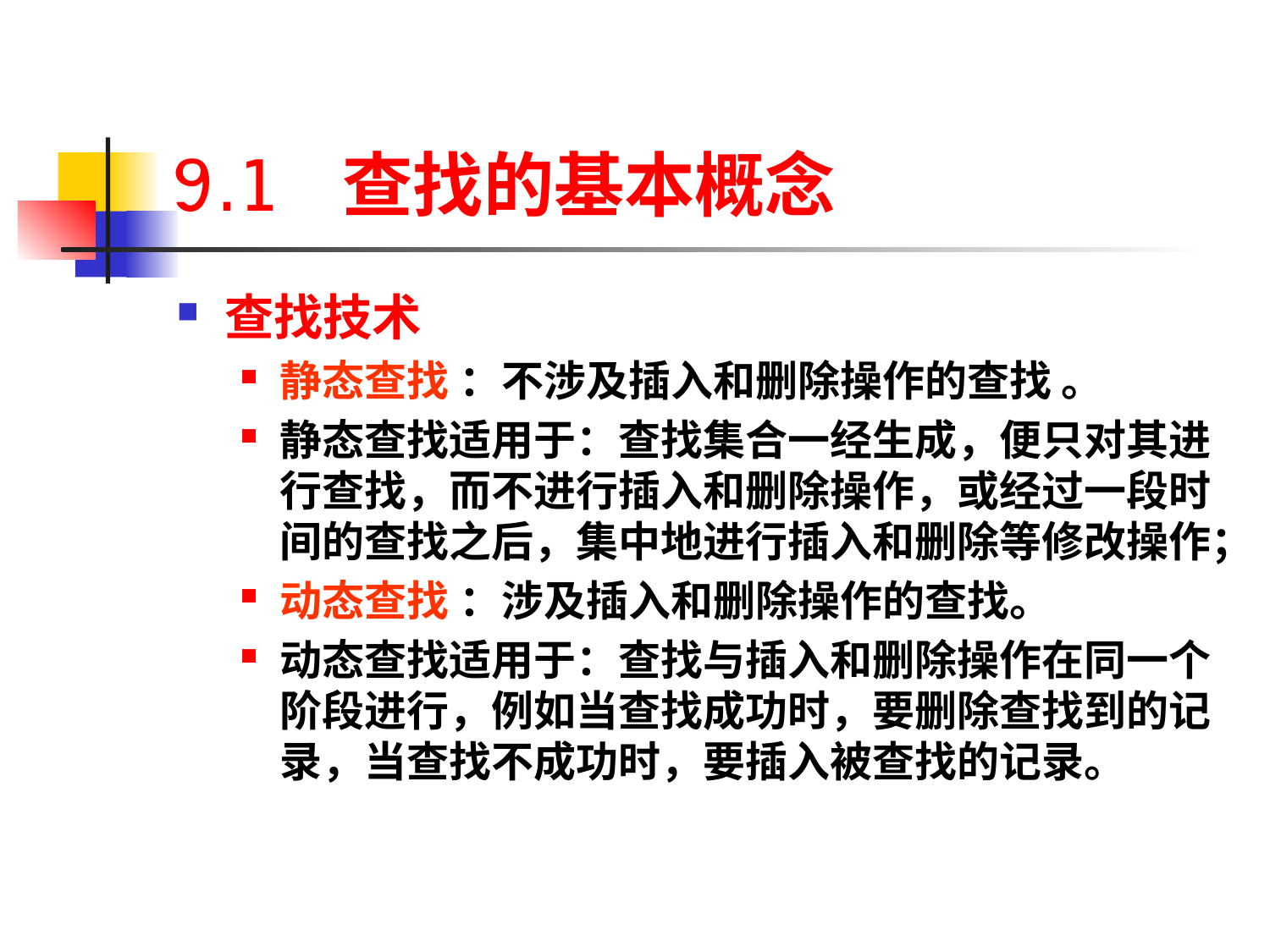

# 9.1  查找的基本概念
查找技术
静态查找 ：不涉及插入和删除操作的查找 。
静态查找适用于：查找集合一经生成，便只对其进行查找，而不进行插入和删除操作，或经过一段时间的查找之后，集中地进行插入和删除等修改操作；
动态查找 ：涉及插入和删除操作的查找。
动态查找适用于：查找与插入和删除操作在同一个阶段进行，例如当查找成功时，要删除查找到的记录，当查找不成功时，要插入被查找的记录。